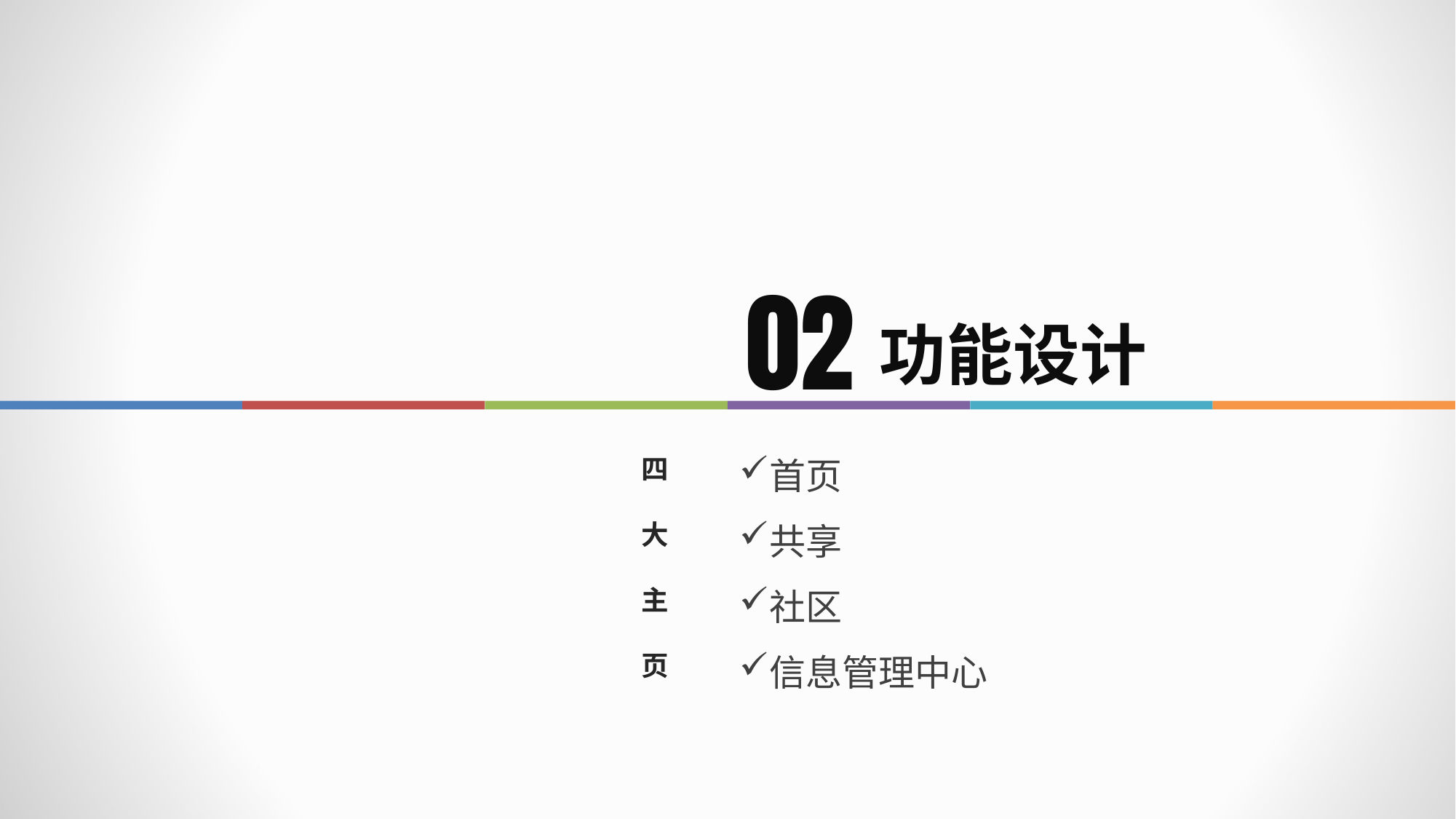

02
功能设计

首页
共享
社区
信息管理中心
四

大

主

页